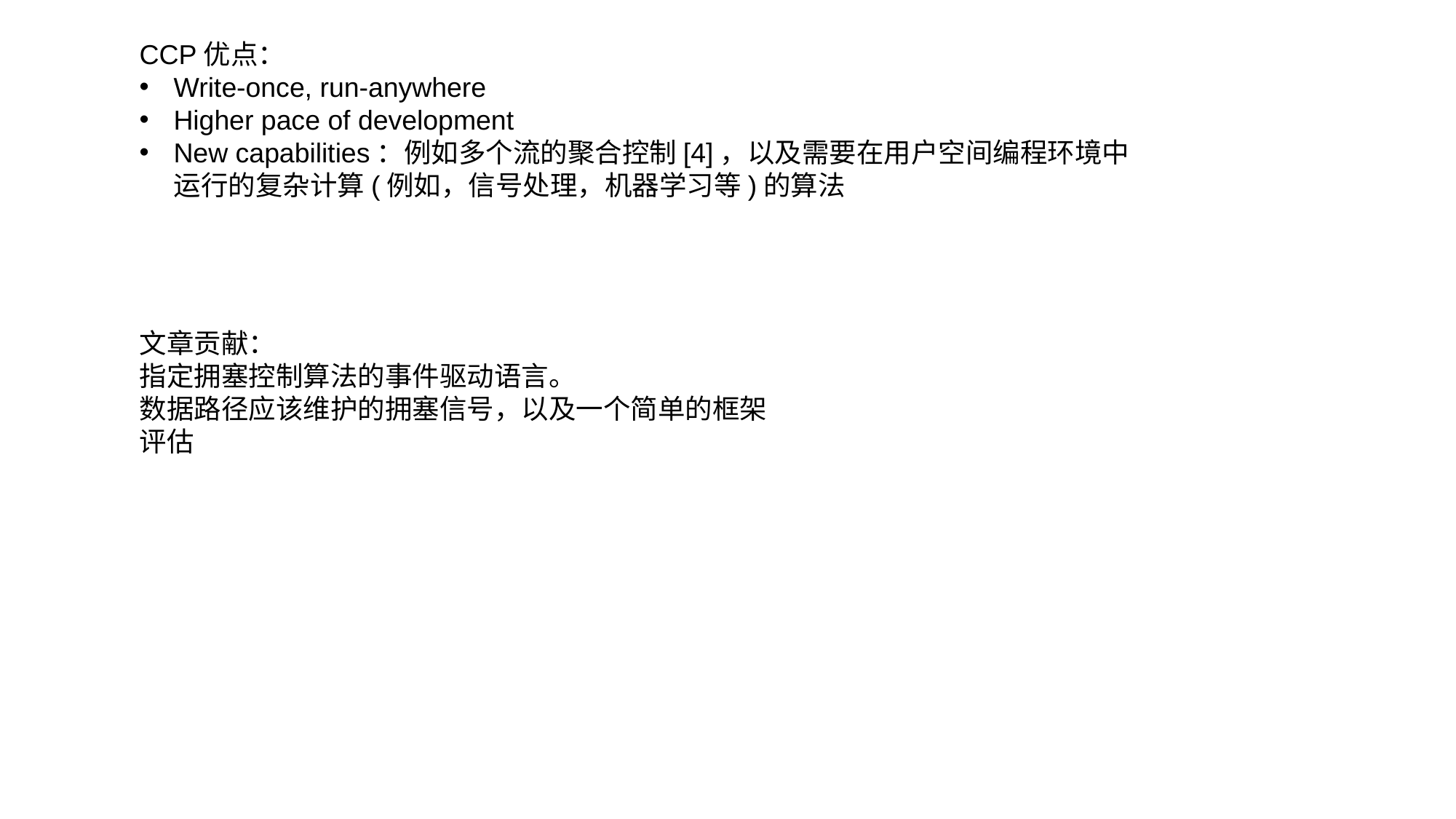

CCP优点：
Write-once, run-anywhere
Higher pace of development
New capabilities：例如多个流的聚合控制[4]，以及需要在用户空间编程环境中运行的复杂计算(例如，信号处理，机器学习等)的算法

文章贡献：
指定拥塞控制算法的事件驱动语言。
数据路径应该维护的拥塞信号，以及一个简单的框架
评估